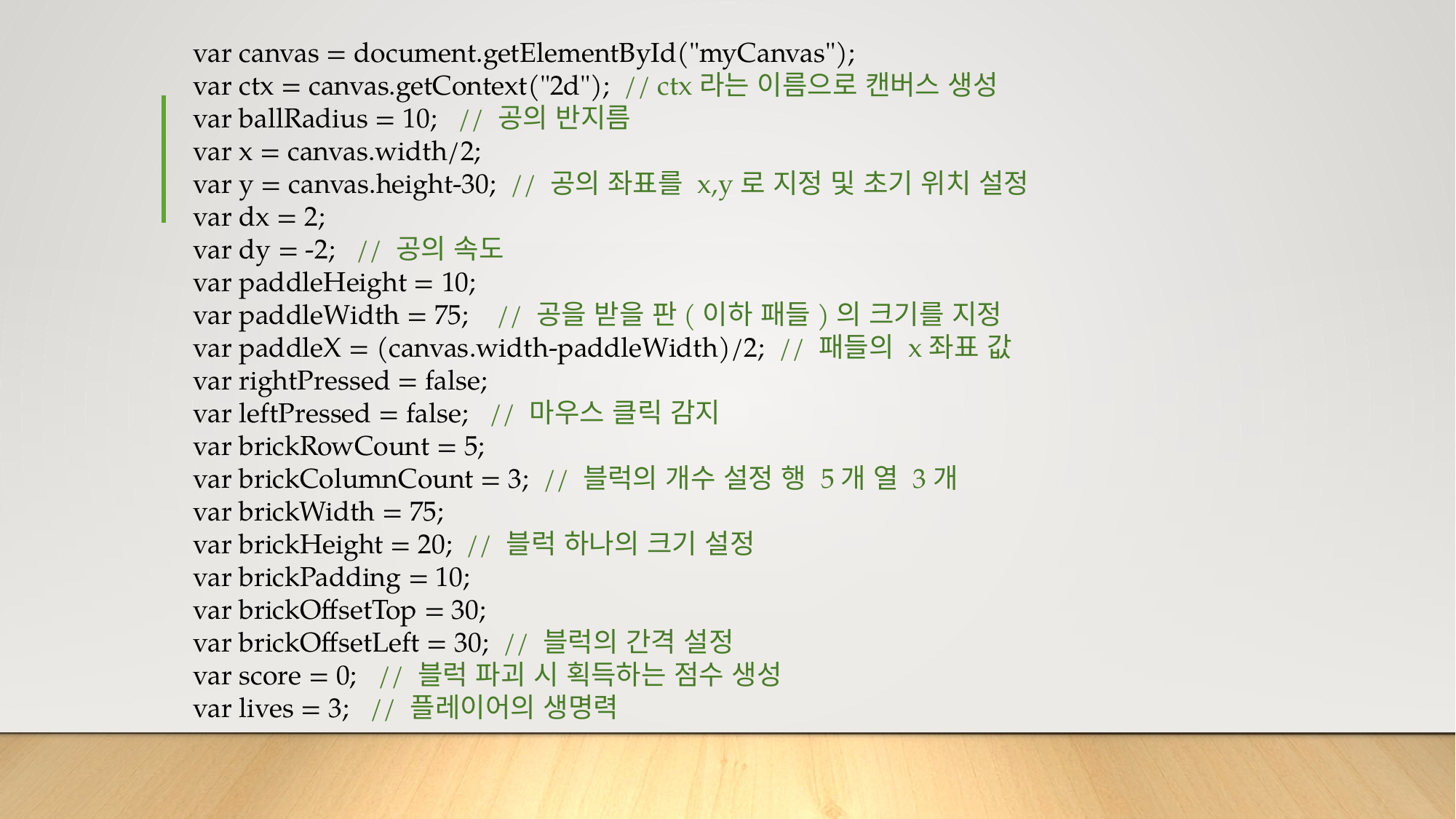

var canvas = document.getElementById("myCanvas");
var ctx = canvas.getContext("2d");  // ctx라는 이름으로 캔버스 생성
var ballRadius = 10;   // 공의 반지름
var x = canvas.width/2;
var y = canvas.height-30;  // 공의 좌표를 x,y로 지정 및 초기 위치 설정
var dx = 2;
var dy = -2;   // 공의 속도
var paddleHeight = 10;
var paddleWidth = 75;    // 공을 받을 판(이하 패들)의 크기를 지정
var paddleX = (canvas.width-paddleWidth)/2;  // 패들의 x좌표 값
var rightPressed = false;
var leftPressed = false;   // 마우스 클릭 감지
var brickRowCount = 5;
var brickColumnCount = 3;  // 블럭의 개수 설정 행 5개 열 3개
var brickWidth = 75;
var brickHeight = 20;  // 블럭 하나의 크기 설정
var brickPadding = 10;
var brickOffsetTop = 30;
var brickOffsetLeft = 30;  // 블럭의 간격 설정
var score = 0;   // 블럭 파괴 시 획득하는 점수 생성
var lives = 3;   // 플레이어의 생명력